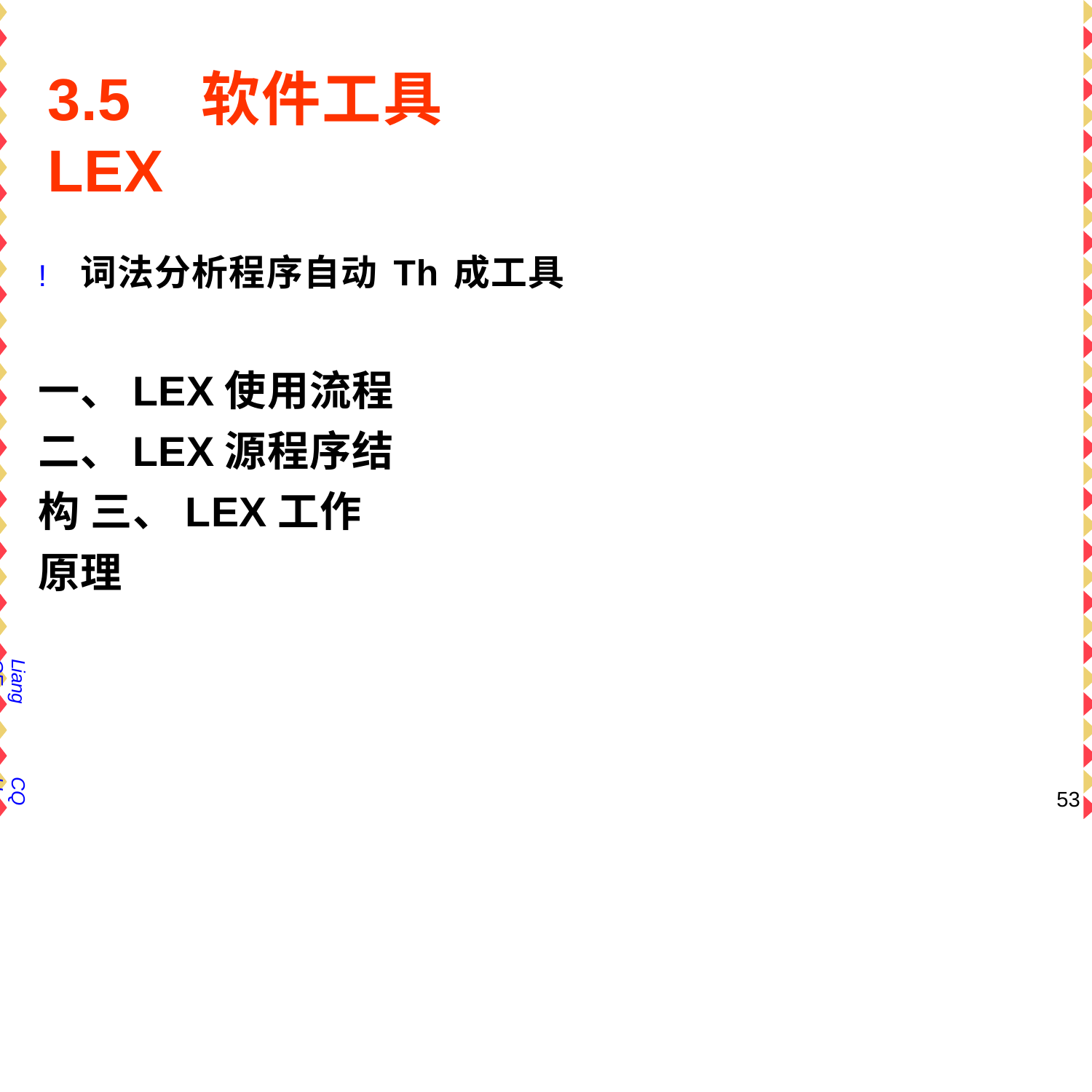

# 3.5	软件工具 LEX
!	词法分析程序自动Th成工具

一、LEX使用流程 二、LEX源程序结构 三、LEX工作原理
Liang GE
CQU
53